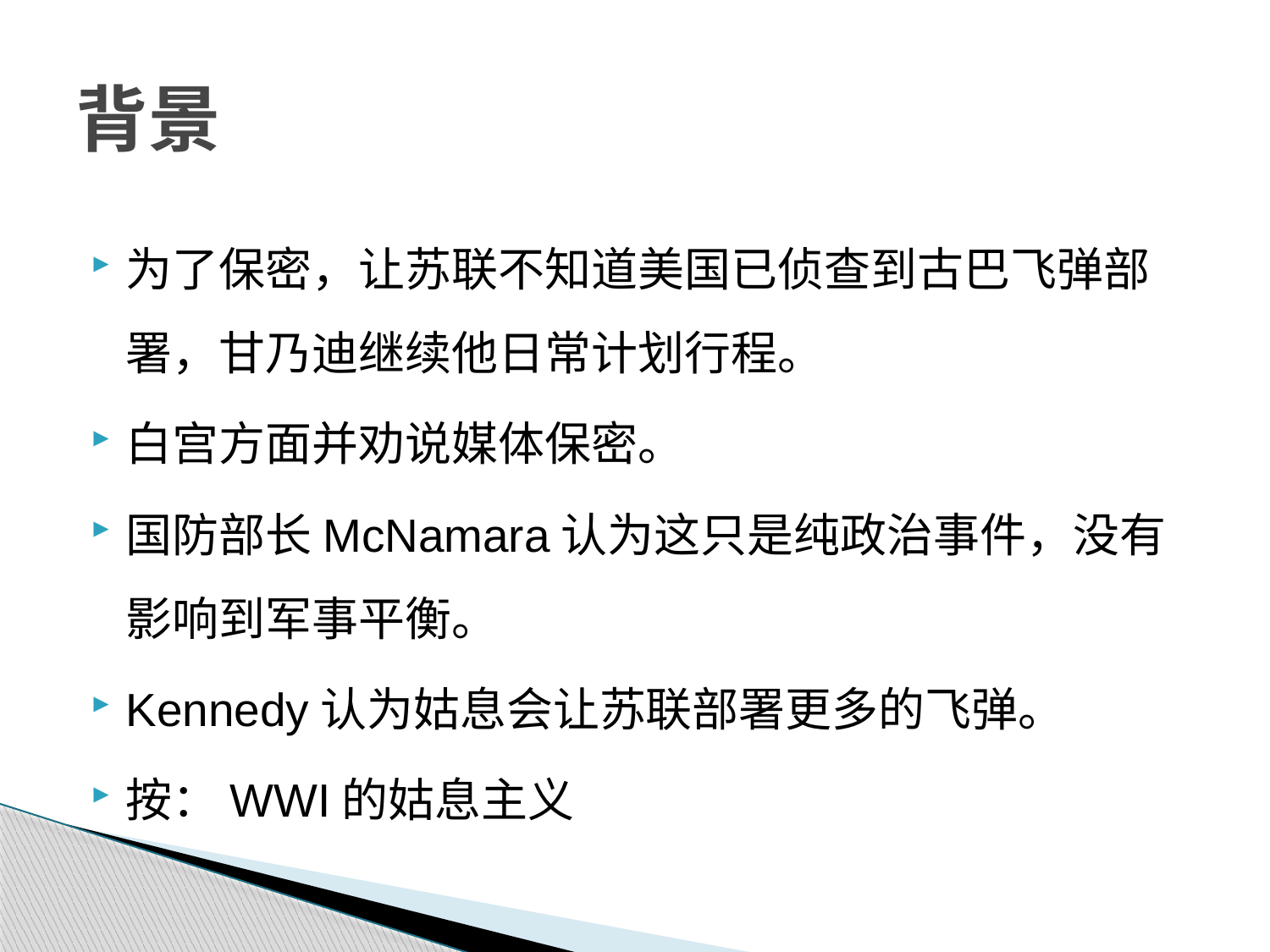

# 背景
为了保密，让苏联不知道美国已侦查到古巴飞弹部署，甘乃迪继续他日常计划行程。
白宫方面并劝说媒体保密。
国防部长McNamara认为这只是纯政治事件，没有影响到军事平衡。
Kennedy认为姑息会让苏联部署更多的飞弹。
按：WWI的姑息主义